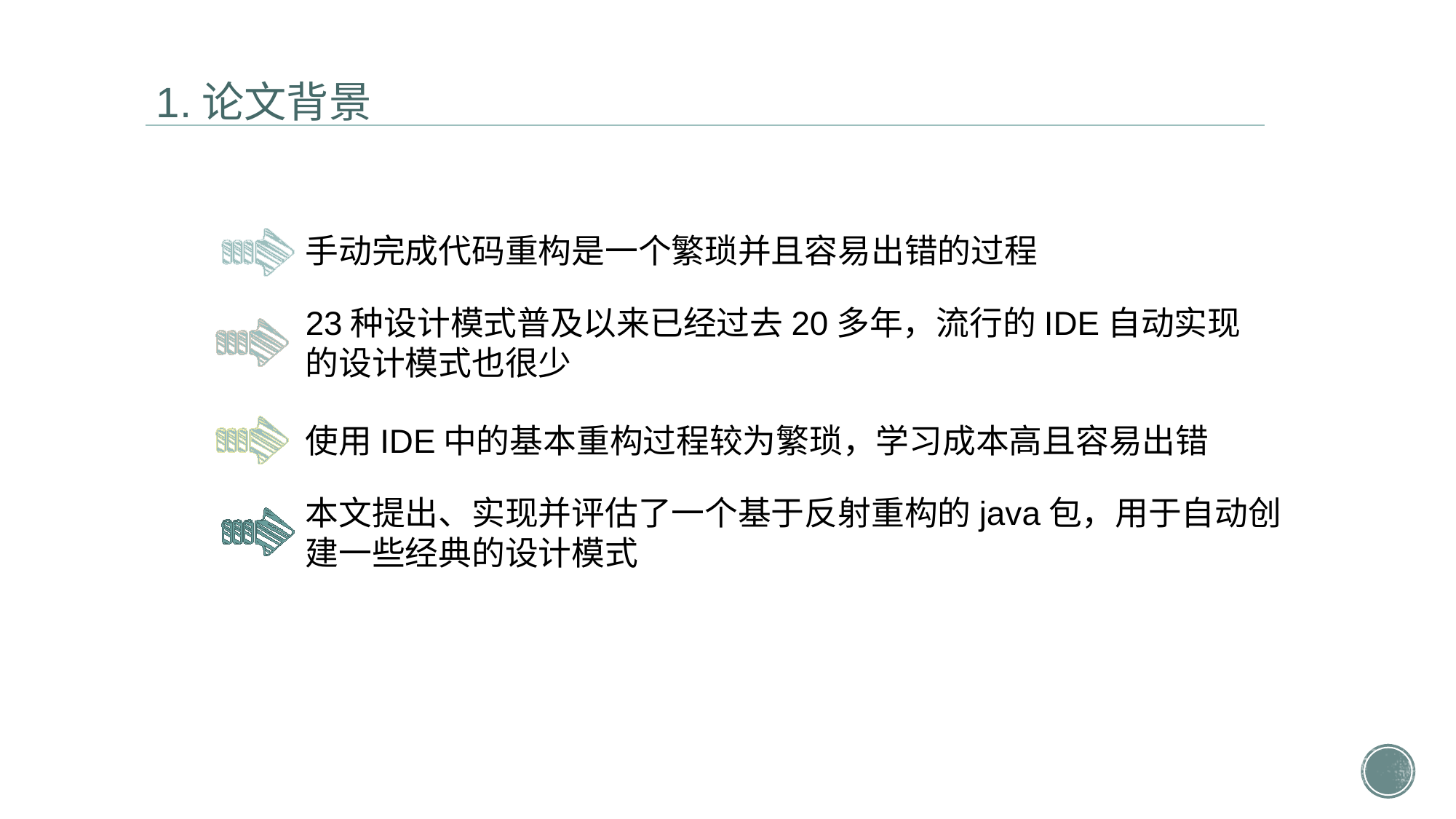

1.论文背景
手动完成代码重构是一个繁琐并且容易出错的过程

23种设计模式普及以来已经过去20多年，流行的IDE自动实现的设计模式也很少

使用IDE中的基本重构过程较为繁琐，学习成本高且容易出错

本文提出、实现并评估了一个基于反射重构的java包，用于自动创建一些经典的设计模式